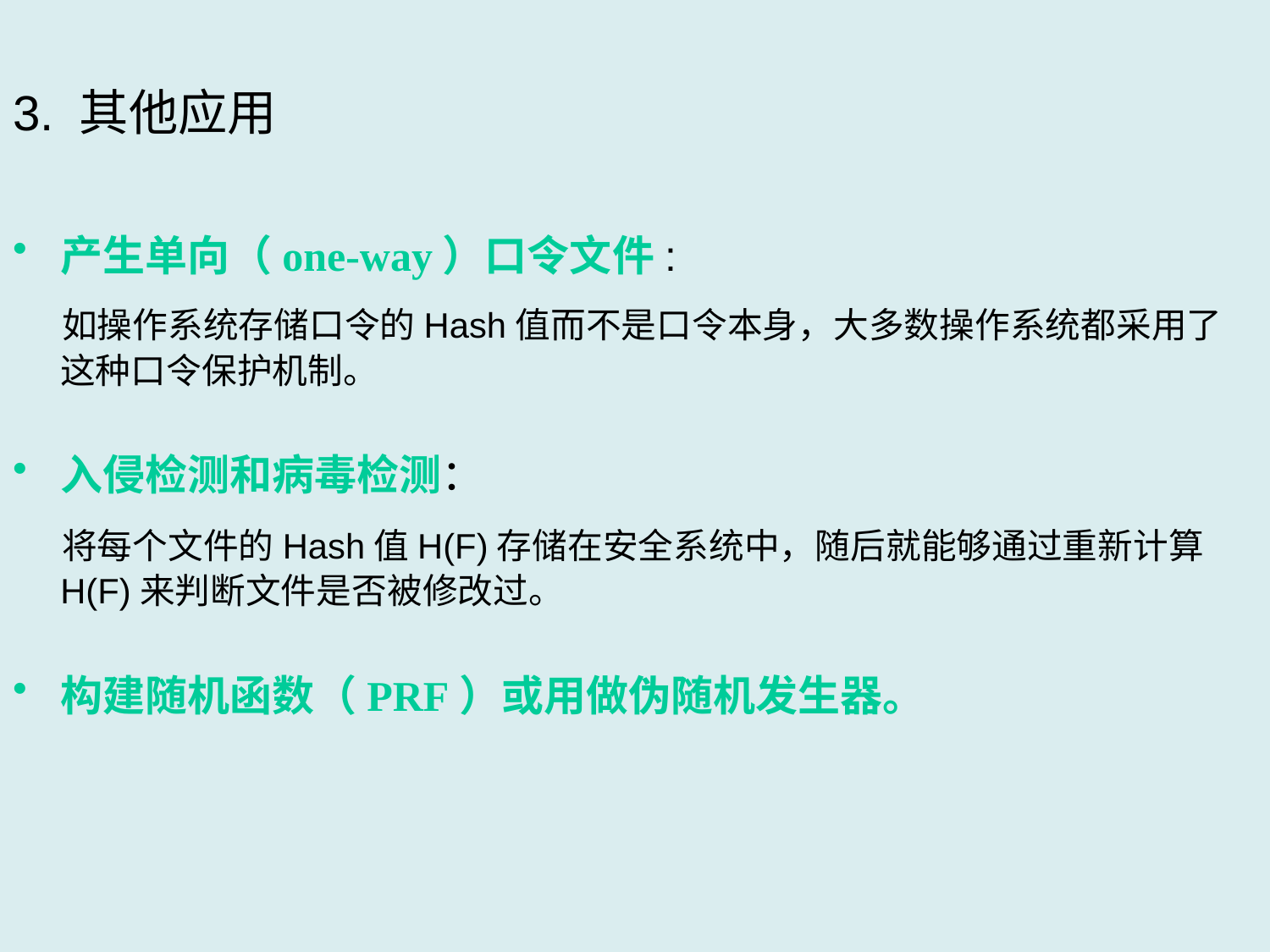

# 3. 其他应用
产生单向（one-way）口令文件:
　如操作系统存储口令的Hash值而不是口令本身，大多数操作系统都采用了这种口令保护机制。

入侵检测和病毒检测：
　将每个文件的Hash值H(F)存储在安全系统中，随后就能够通过重新计算H(F)来判断文件是否被修改过。

构建随机函数（PRF）或用做伪随机发生器。